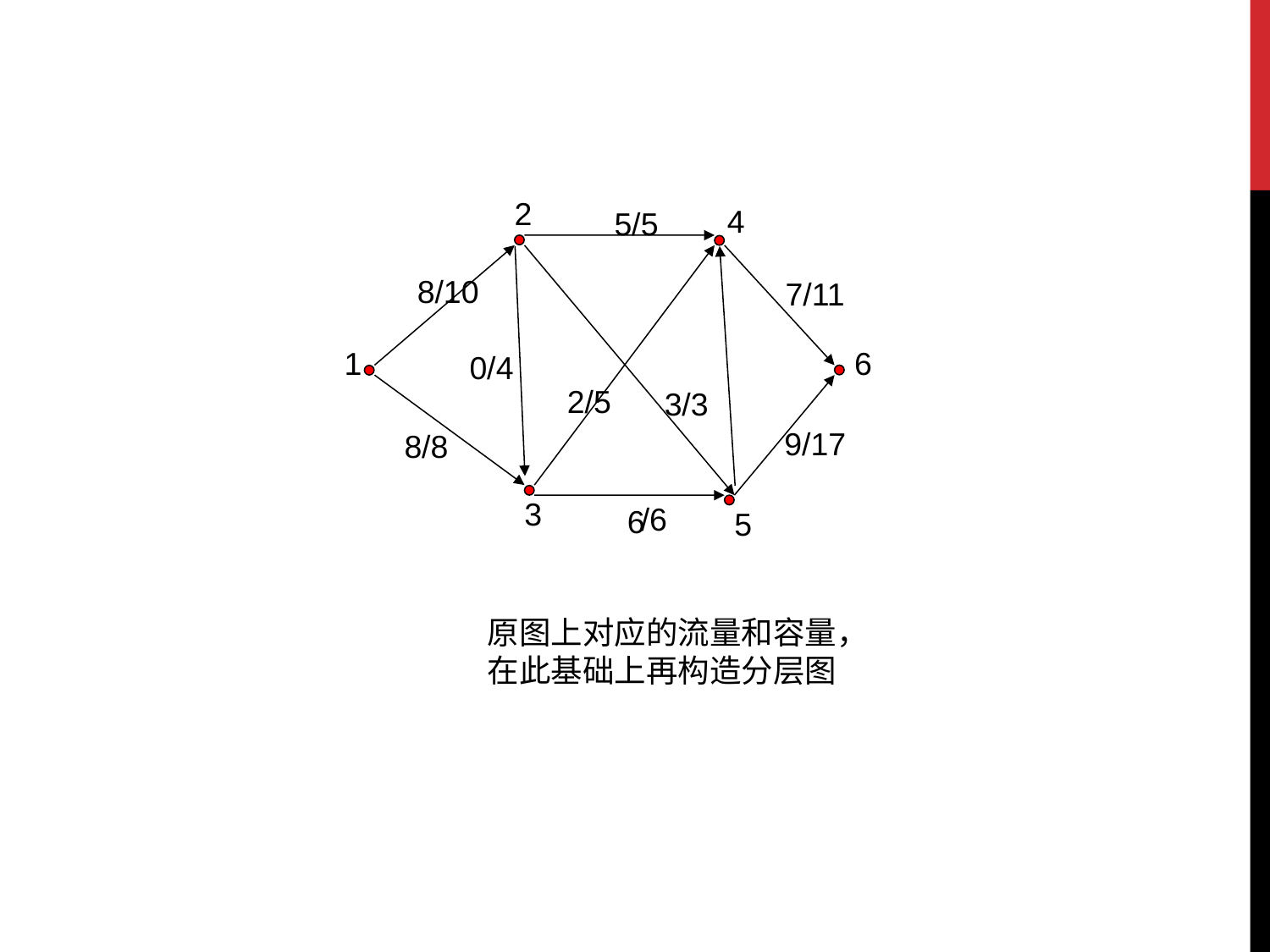

2
4
5/5

8/10
7/11
1
6
0/4

2/5

3/3
9/17
8/8

3
/6

6

5
原图上对应的流量和容量，
在此基础上再构造分层图